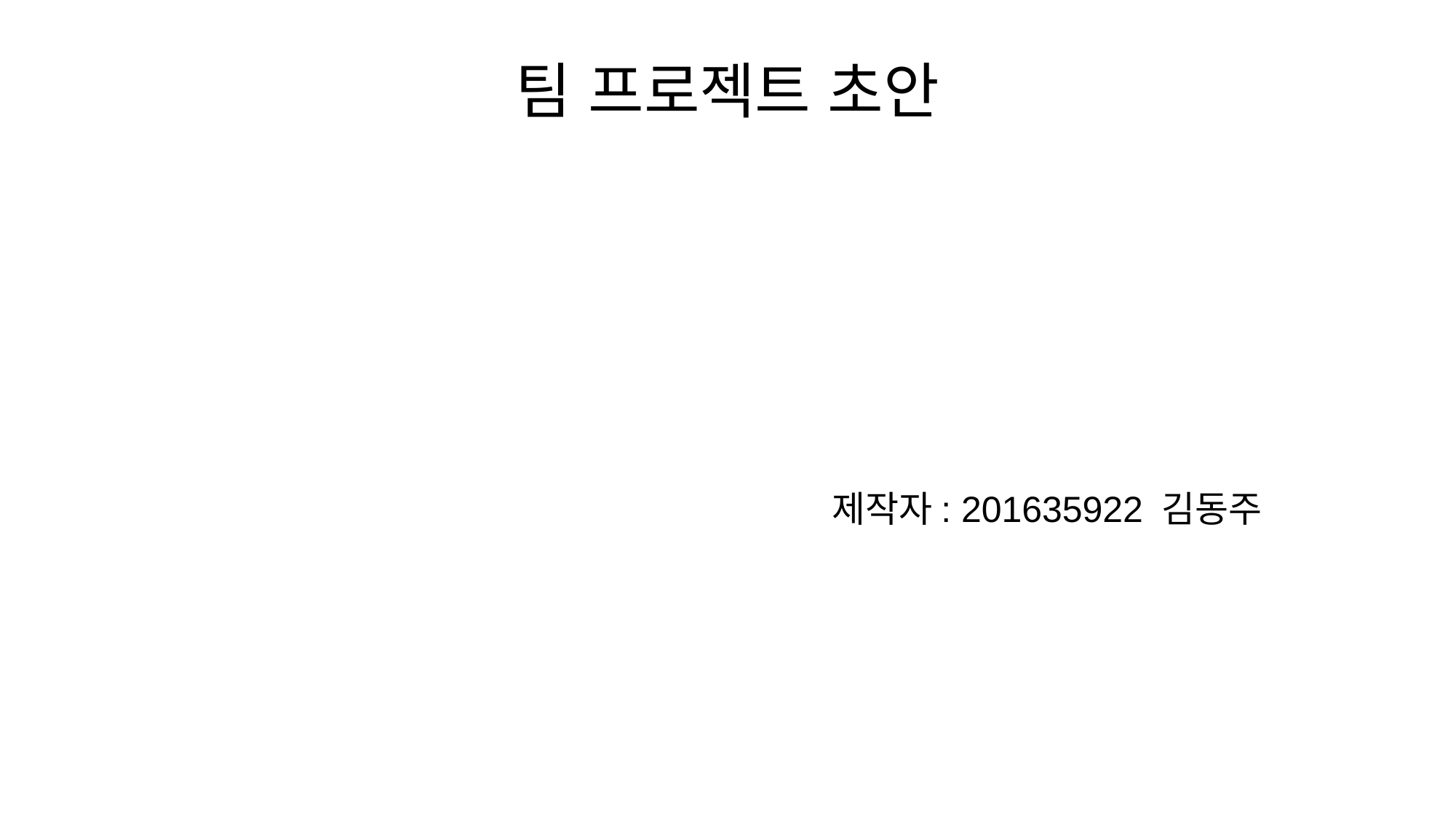

# 팀 프로젝트 초안
제작자: 201635922 김동주